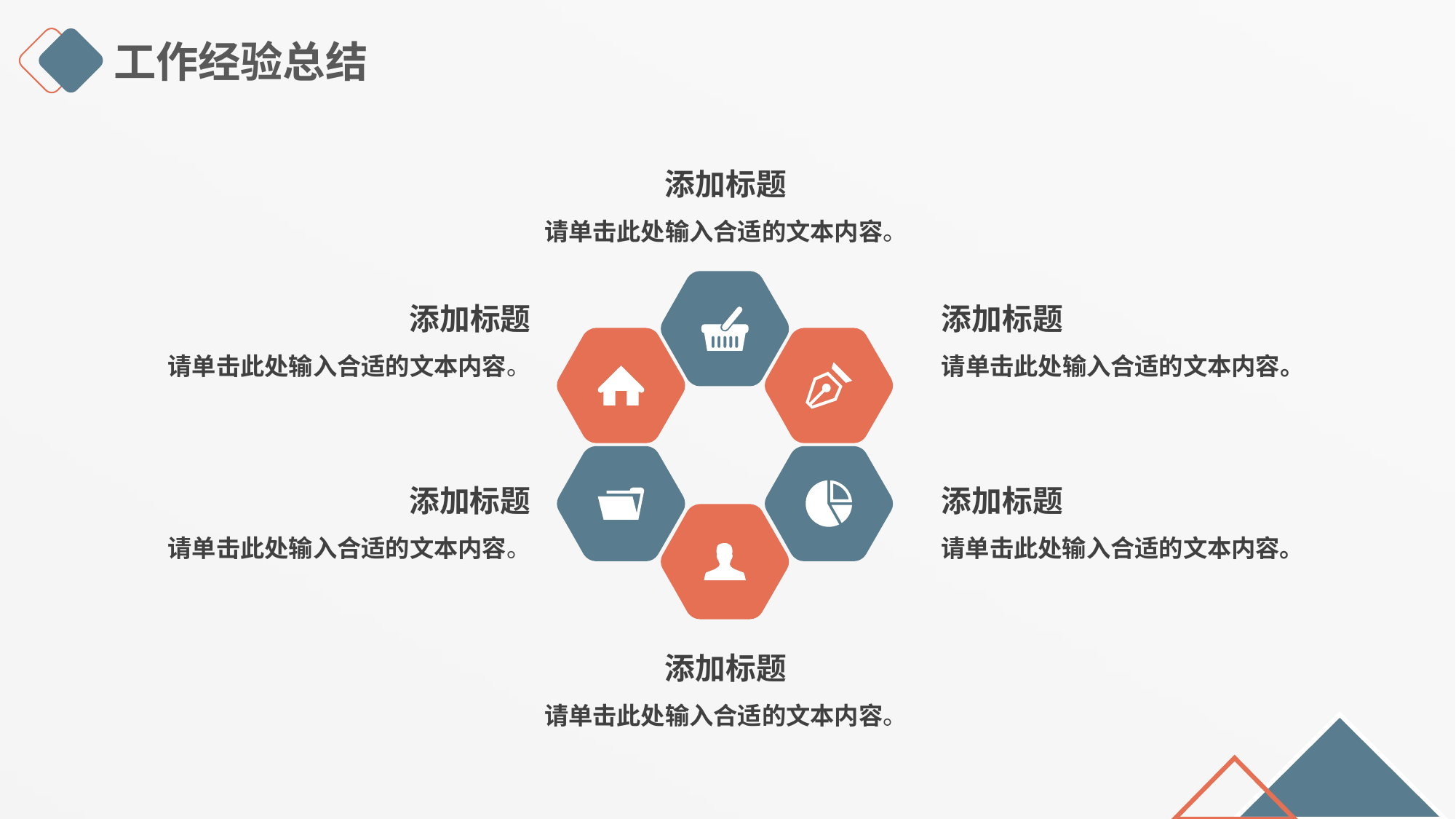

工作经验总结

添加标题
请单击此处输入合适的文本内容。

添加标题
请单击此处输入合适的文本内容。
添加标题
请单击此处输入合适的文本内容。
添加标题
请单击此处输入合适的文本内容。
添加标题
请单击此处输入合适的文本内容。
添加标题
请单击此处输入合适的文本内容。